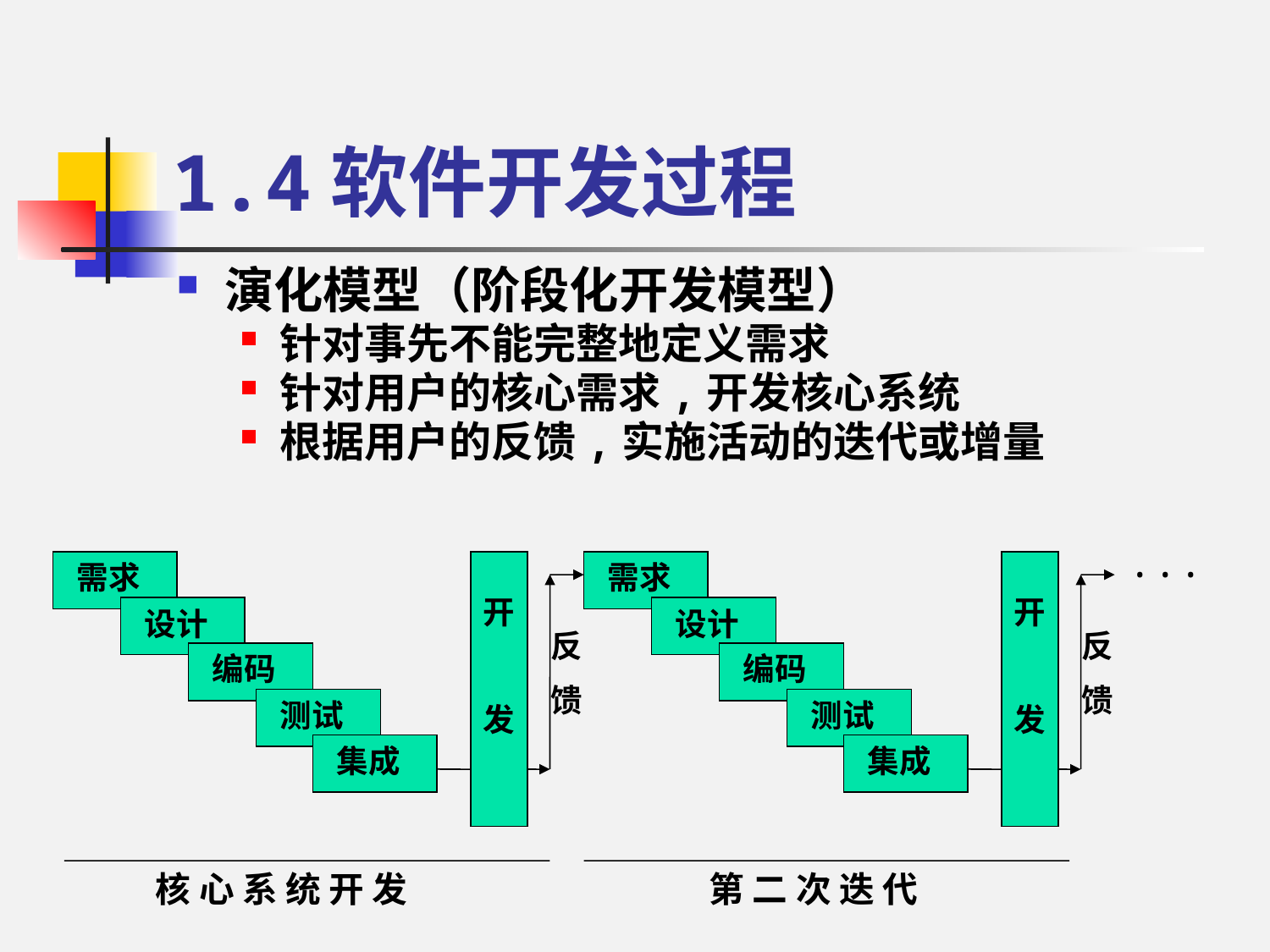

# 1.4软件开发过程
演化模型（阶段化开发模型）
针对事先不能完整地定义需求
针对用户的核心需求,开发核心系统
根据用户的反馈,实施活动的迭代或增量

...

需求

需求

开

发
开

发

设计

设计
反
馈
反
馈

编码

编码

测试

测试

集成

集成

核 心 系 统 开 发

第 二 次 迭 代
24